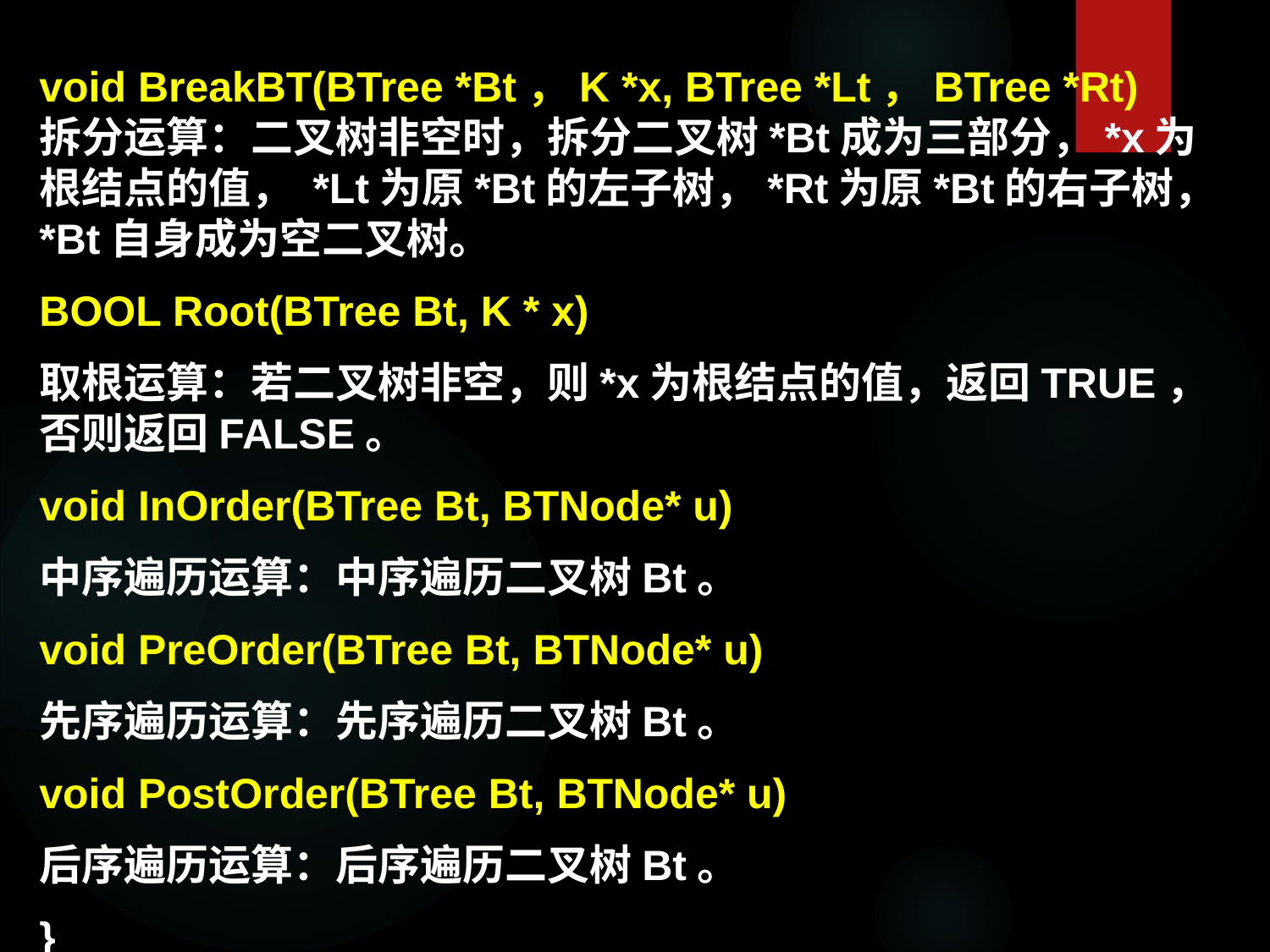

void BreakBT(BTree *Bt，K *x, BTree *Lt，BTree *Rt)
拆分运算：二叉树非空时，拆分二叉树*Bt成为三部分，*x为根结点的值， *Lt为原*Bt的左子树，*Rt为原*Bt的右子树，*Bt自身成为空二叉树。
BOOL Root(BTree Bt, K * x)
取根运算：若二叉树非空，则*x为根结点的值，返回TRUE，否则返回FALSE。
void InOrder(BTree Bt, BTNode* u)
中序遍历运算：中序遍历二叉树Bt。
void PreOrder(BTree Bt, BTNode* u)
先序遍历运算：先序遍历二叉树Bt。
void PostOrder(BTree Bt, BTNode* u)
后序遍历运算：后序遍历二叉树Bt。
}